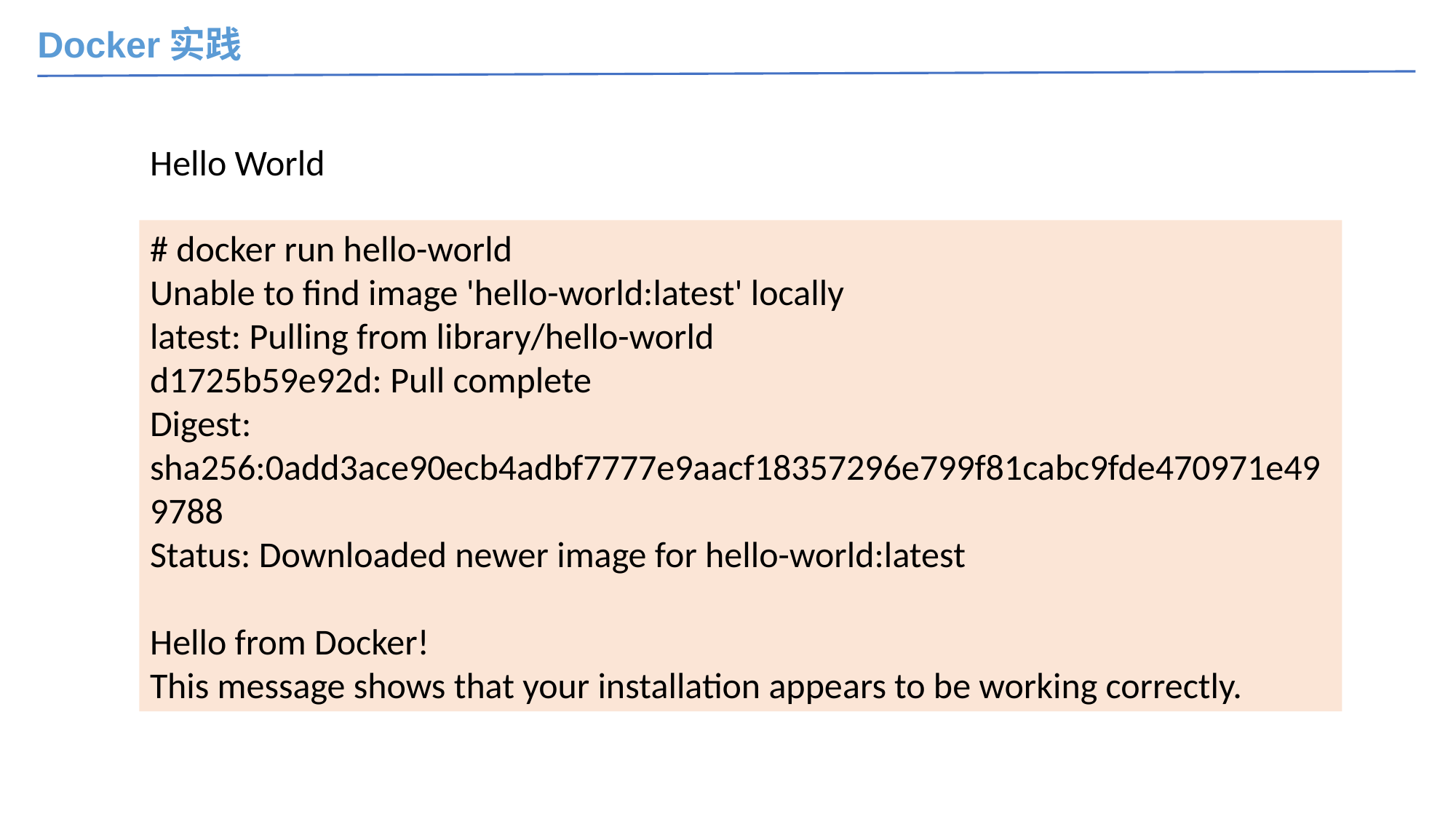

Docker实践
Hello World
# docker run hello-world
Unable to find image 'hello-world:latest' locally
latest: Pulling from library/hello-world
d1725b59e92d: Pull complete
Digest: sha256:0add3ace90ecb4adbf7777e9aacf18357296e799f81cabc9fde470971e499788
Status: Downloaded newer image for hello-world:latest

Hello from Docker!
This message shows that your installation appears to be working correctly.